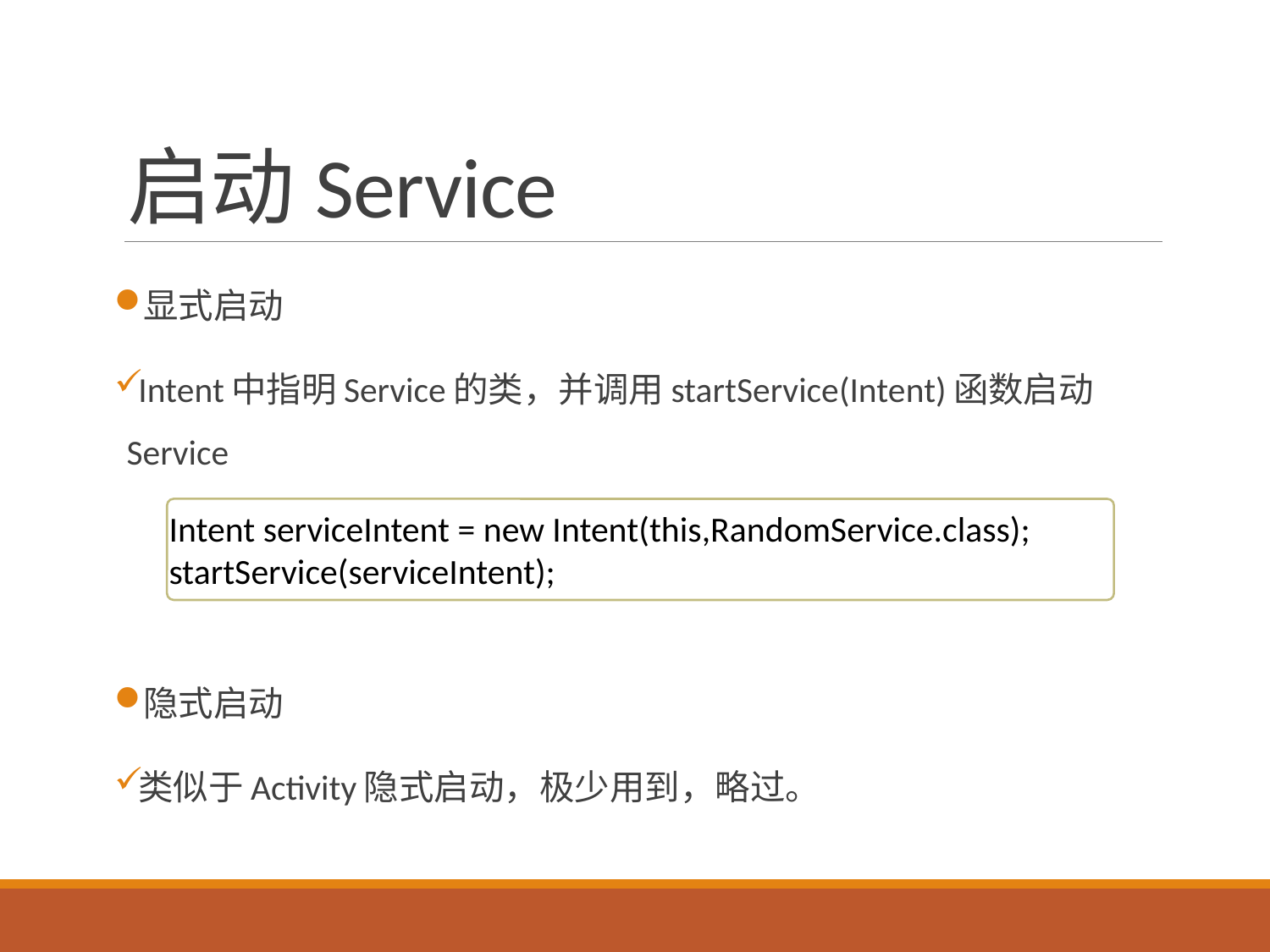

# 启动Service
显式启动
Intent中指明Service的类，并调用startService(Intent)函数启动Service

隐式启动
类似于Activity隐式启动，极少用到，略过。
Intent serviceIntent = new Intent(this,RandomService.class);
startService(serviceIntent);